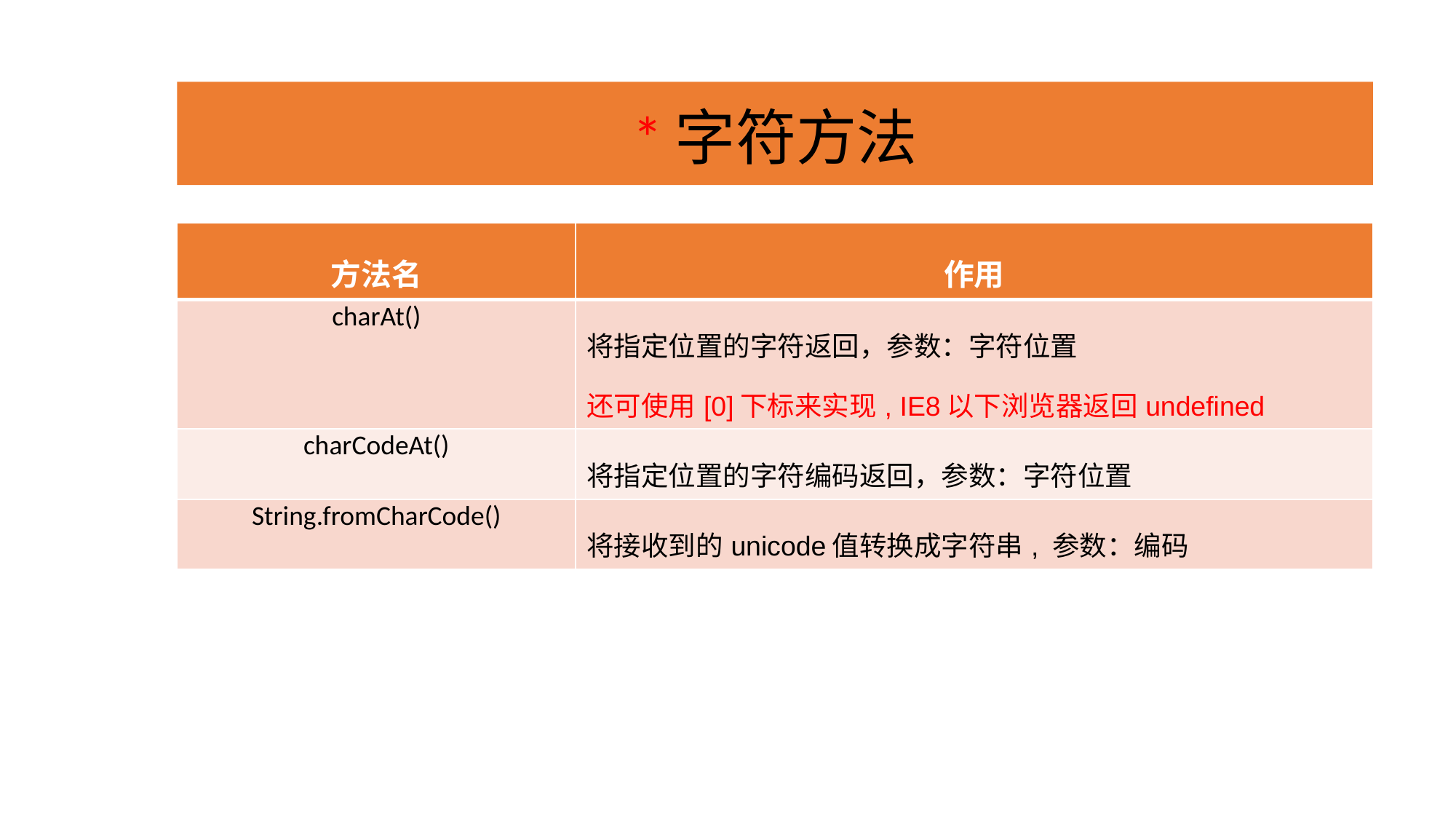

*字符方法
| 方法名 | 作用 |
| --- | --- |
| charAt() | 将指定位置的字符返回，参数：字符位置 还可使用[0]下标来实现, IE8以下浏览器返回undefined |
| charCodeAt() | 将指定位置的字符编码返回，参数：字符位置 |
| String.fromCharCode() | 将接收到的unicode值转换成字符串, 参数：编码 |